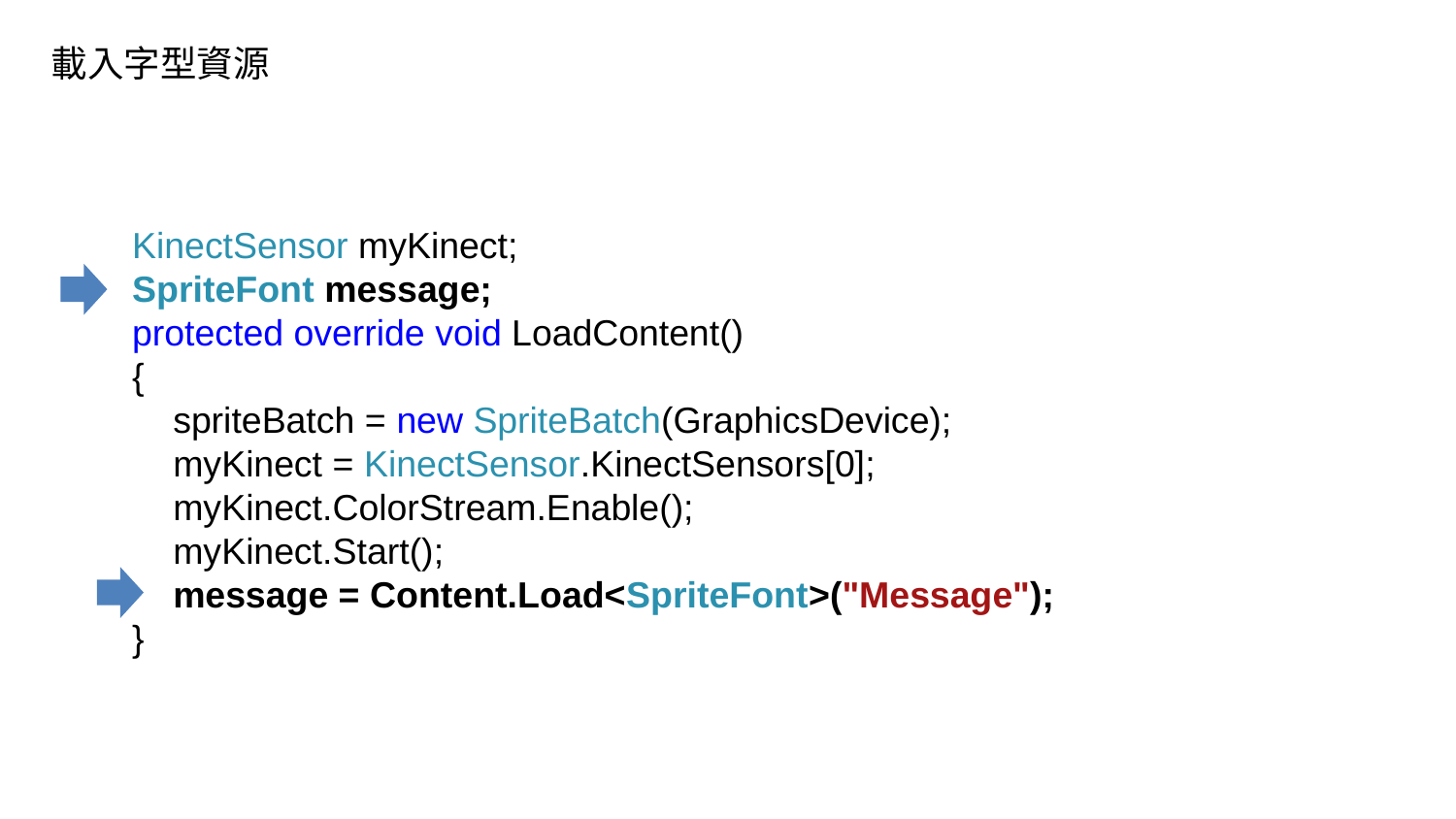

載入字型資源
        KinectSensor myKinect;
        SpriteFont message;
        protected override void LoadContent()
        {
            spriteBatch = new SpriteBatch(GraphicsDevice);
            myKinect = KinectSensor.KinectSensors[0];
            myKinect.ColorStream.Enable();
            myKinect.Start();
            message = Content.Load<SpriteFont>("Message");
        }